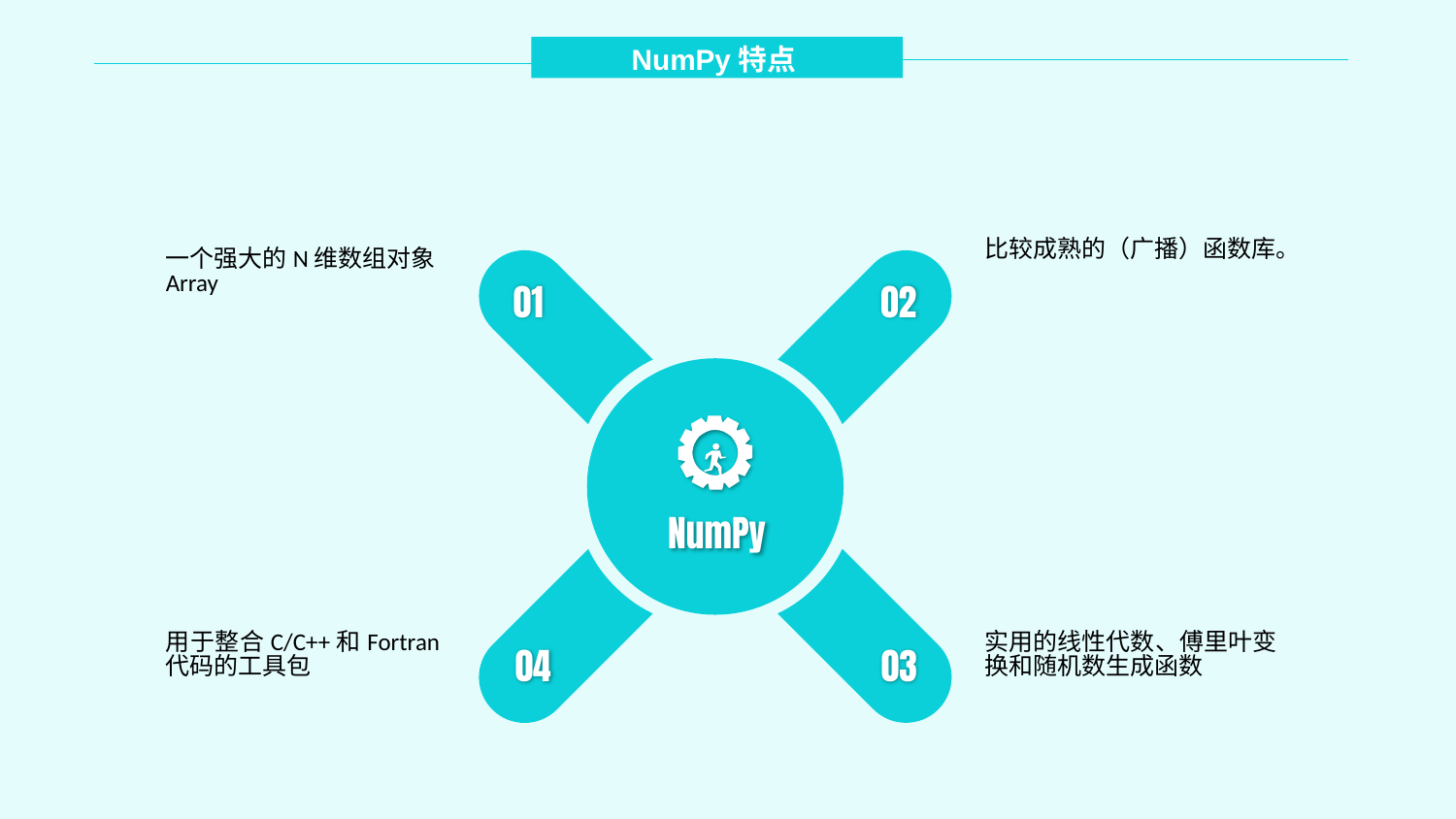

NumPy特点

比较成熟的（广播）函数库。
一个强大的N维数组对象Array
01
02

NumPy

用于整合C/C++和Fortran代码的工具包
实用的线性代数、傅里叶变换和随机数生成函数
04
03